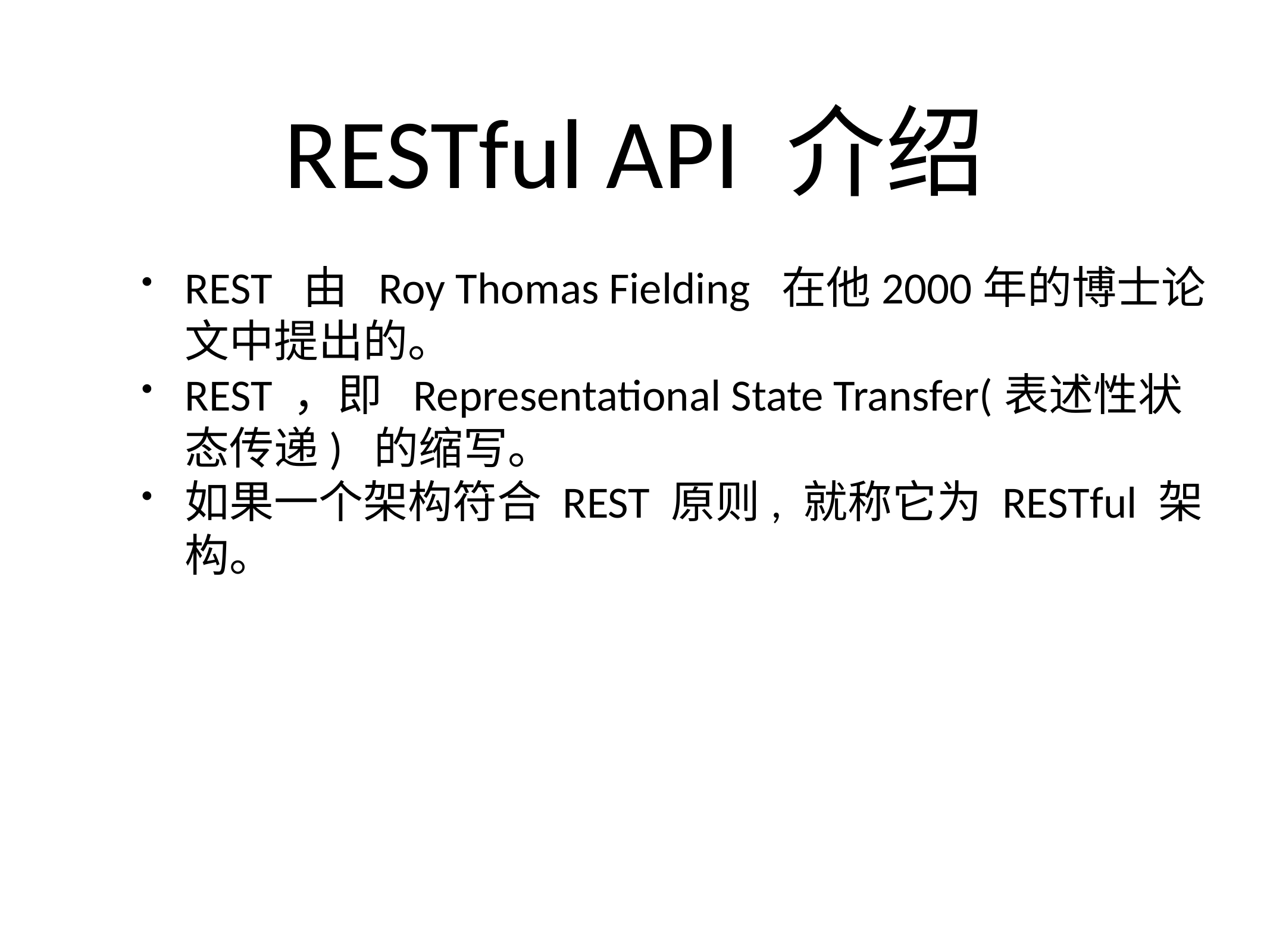

# RESTful API 介绍
REST  由  Roy Thomas Fielding  在他2000年的博士论文中提出的。
REST ，即  Representational State Transfer(表述性状态传递)  的缩写。
如果一个架构符合 REST 原则, 就称它为 RESTful 架构。